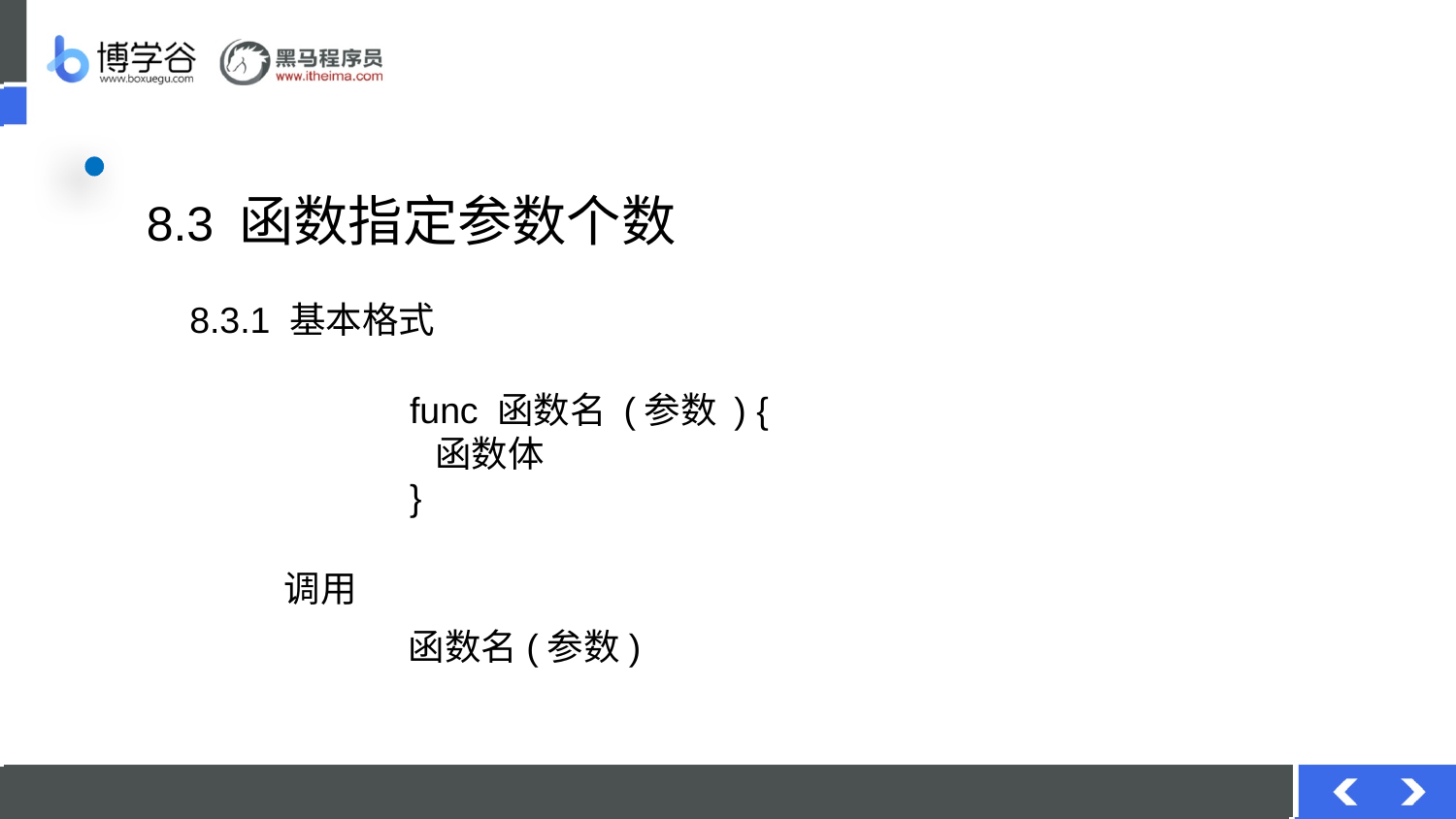

# 8.3 函数指定参数个数
8.3.1 基本格式
func 函数名 (参数 ) {
  函数体
}
调用
函数名(参数)